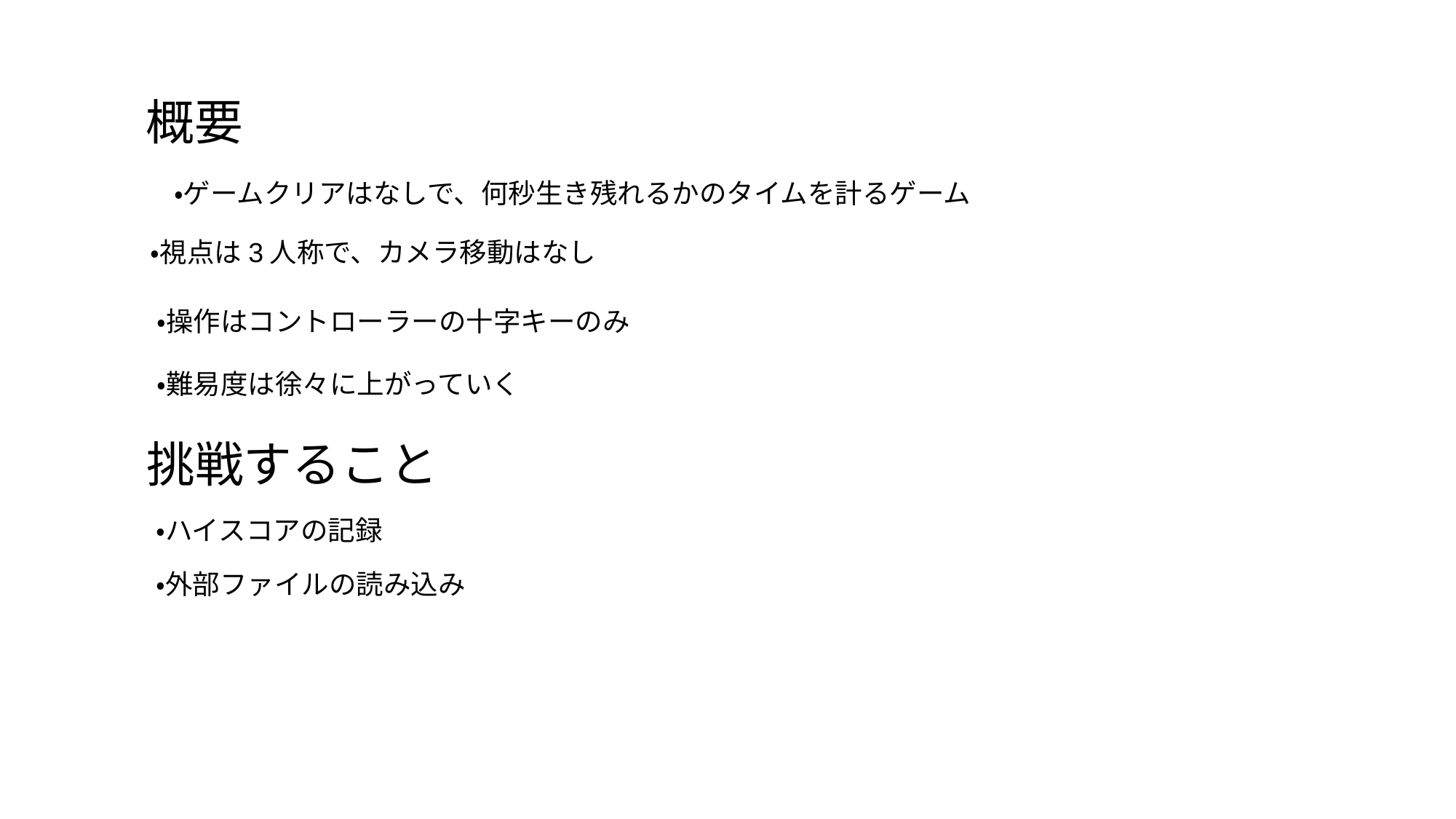

概要
・ゲームクリアはなしで、何秒生き残れるかのタイムを計るゲーム
・視点は3人称で、カメラ移動はなし
・操作はコントローラーの十字キーのみ
・難易度は徐々に上がっていく
挑戦すること
・ハイスコアの記録
・外部ファイルの読み込み